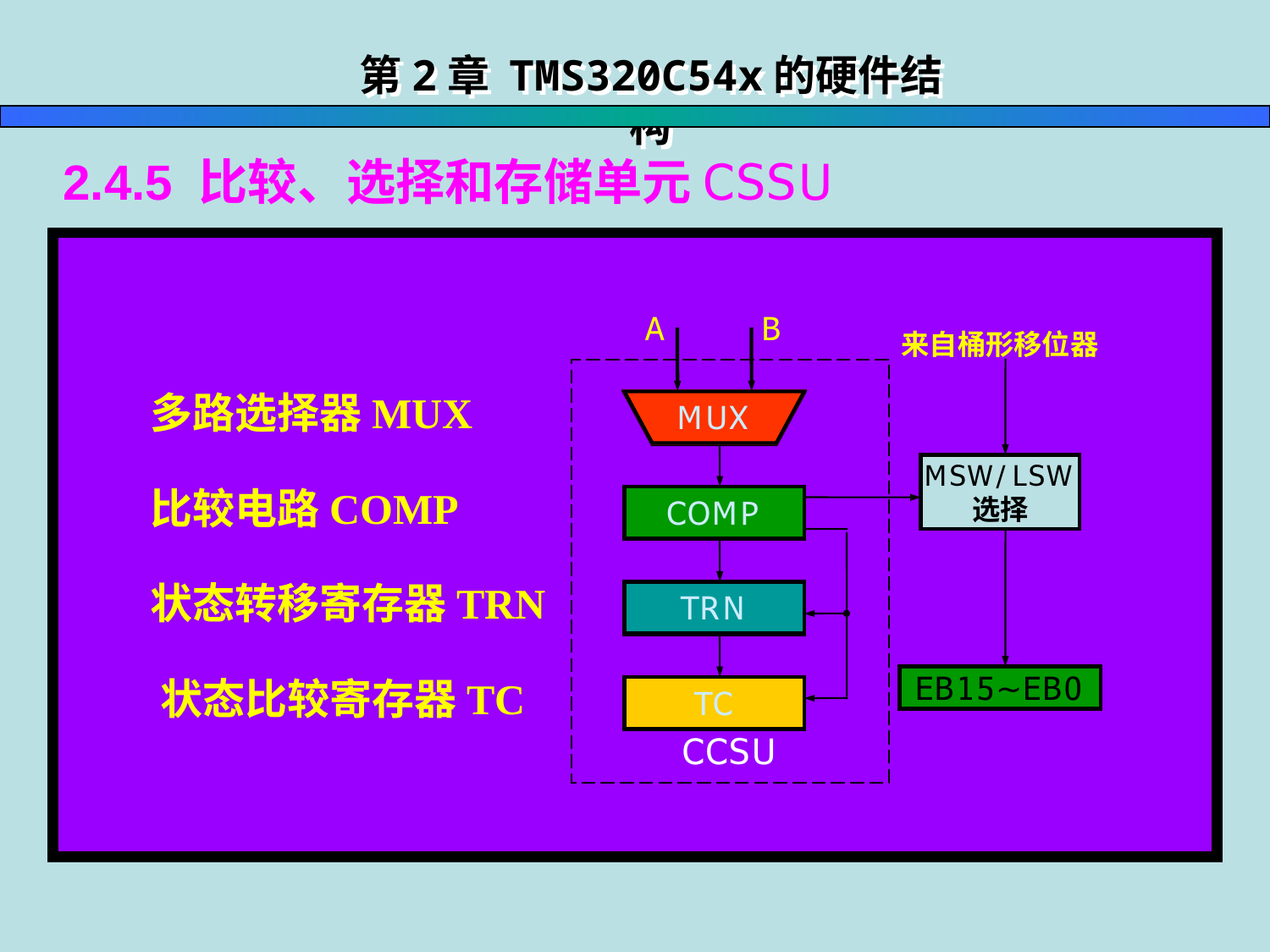

第2章 TMS320C54x的硬件结构

2.4.5 比较、选择和存储单元CSSU
    ’C54x的比较、选择和存储单元（CSSU）是一个特殊用途的硬件电路，专门用来完成Viterbi算法中的加法/比较/选择（ACS）操作。

A
B
来自桶形移位器

CCSU

MUX

MSW/LSW
选择
COMP

TRN

EB15~EB0

TC
多路选择器MUX
MUX
MUX
比较电路COMP
COMP
COMP
状态转移寄存器TRN
TRN
TRN
状态比较寄存器TC
TC
TC
64